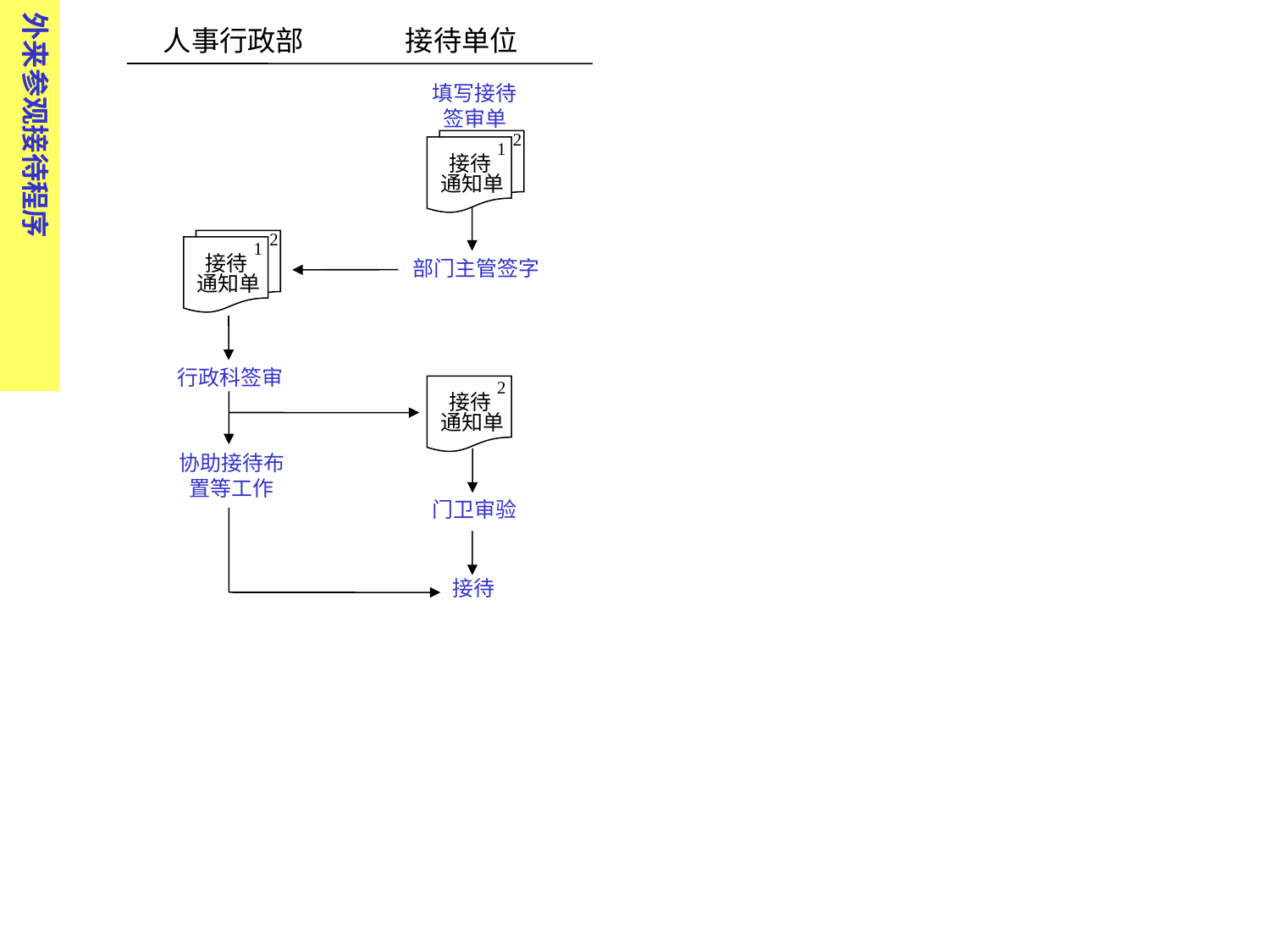

外来参观接待程序
人事行政部                接待单位

填写接待签审单
2

1

接待  通知单

2

1

接待  通知单
部门主管签字

行政科签审
2

接待  通知单

协助接待布置等工作

门卫审验

接待

33